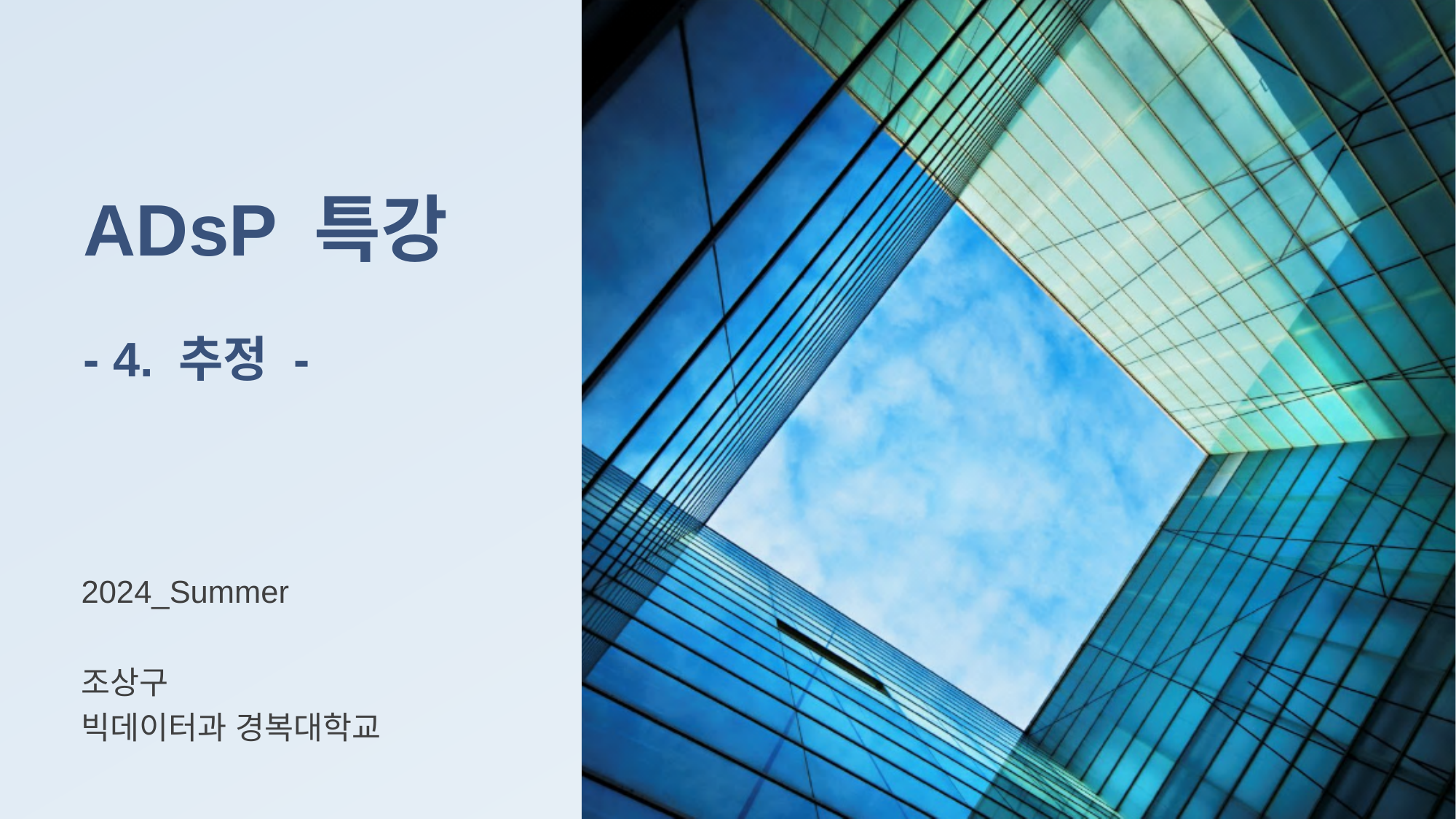

# ADsP 특강 - 4. 추정 -
2024_Summer

조상구
빅데이터과 경복대학교